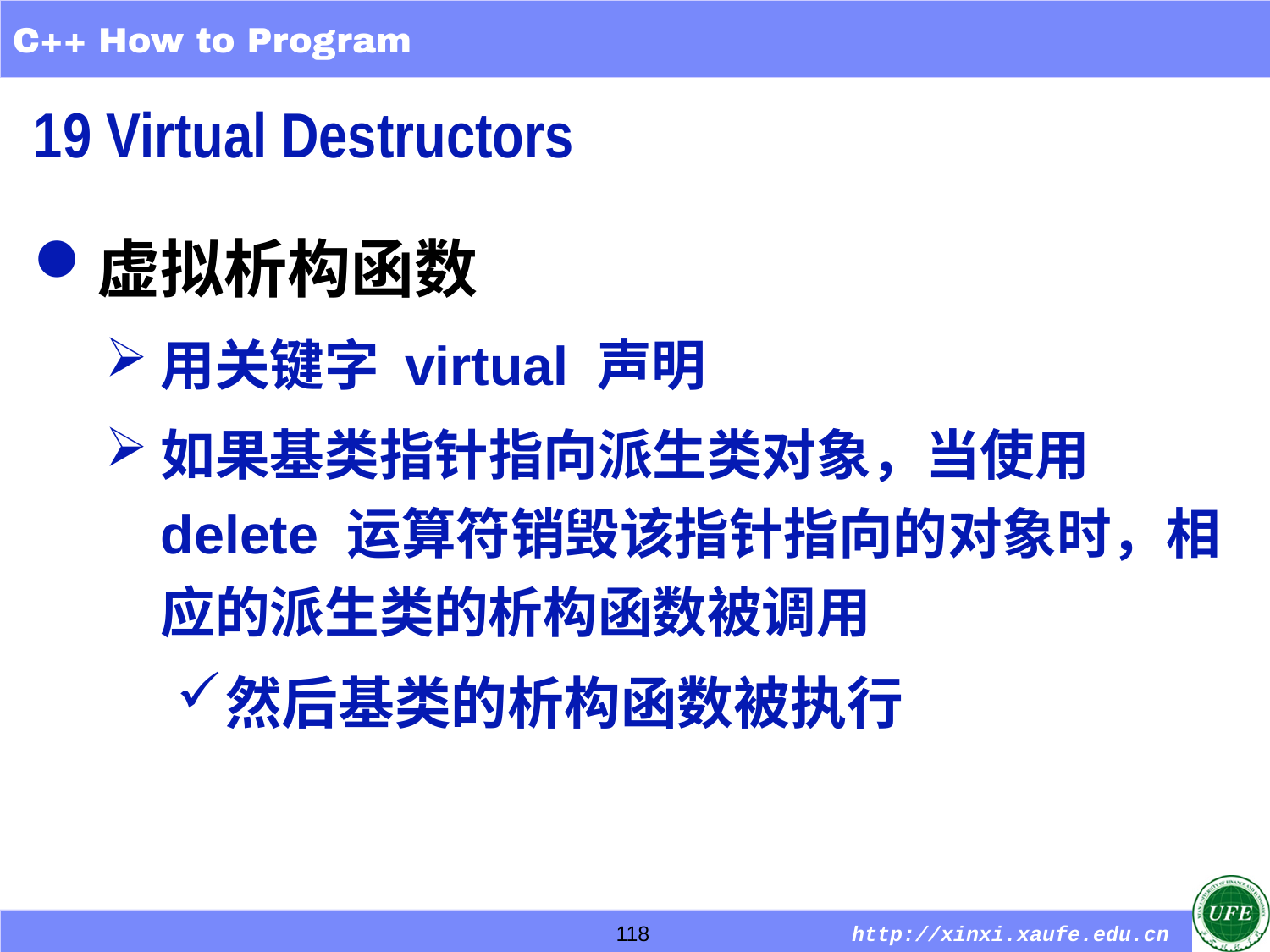

19 Virtual Destructors
虚拟析构函数
用关键字 virtual 声明
如果基类指针指向派生类对象，当使用 delete 运算符销毁该指针指向的对象时，相应的派生类的析构函数被调用
然后基类的析构函数被执行
118